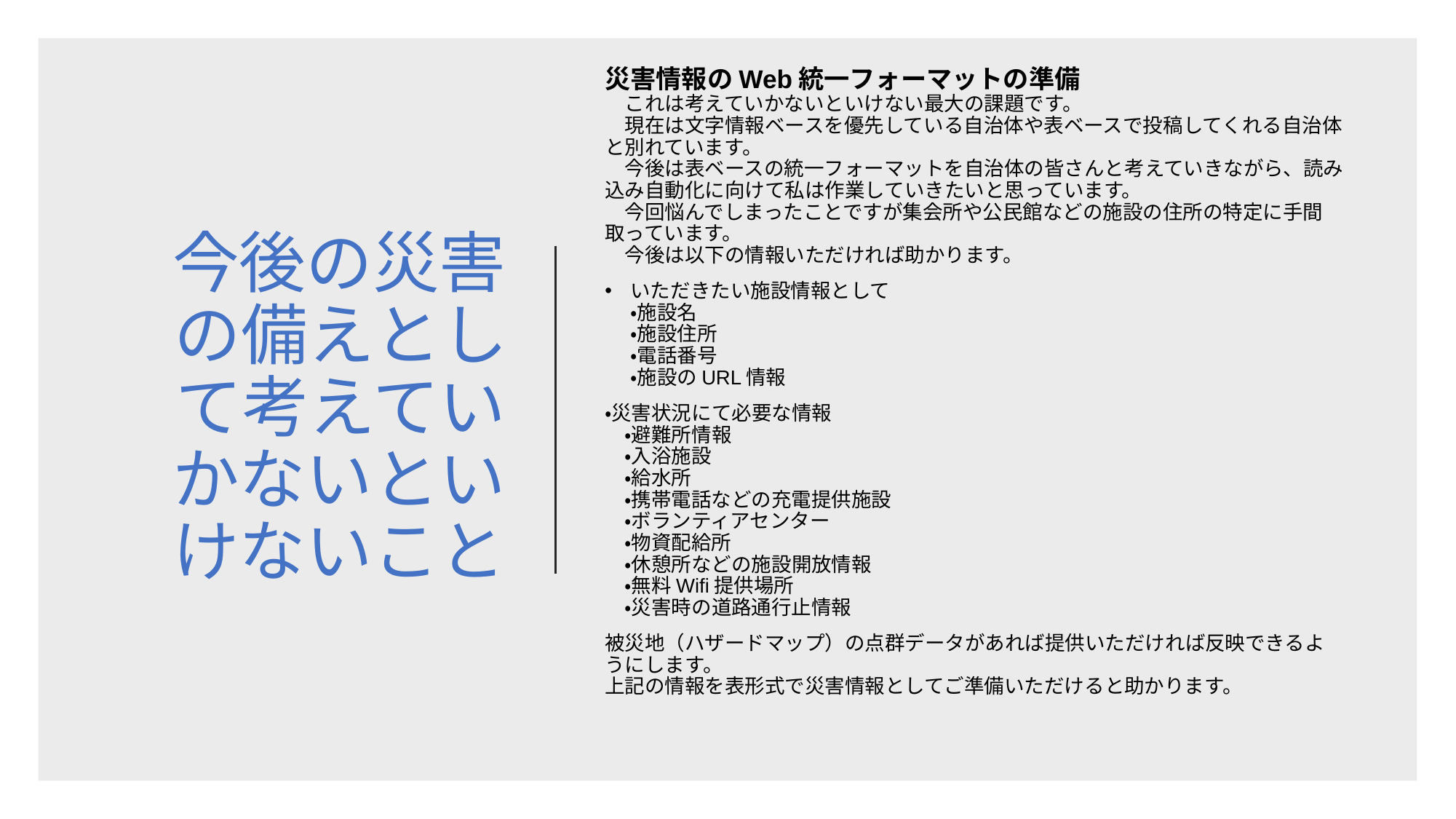

災害情報のWeb統一フォーマットの準備
　これは考えていかないといけない最大の課題です。
　現在は文字情報ベースを優先している自治体や表ベースで投稿してくれる自治体と別れています。
　今後は表ベースの統一フォーマットを自治体の皆さんと考えていきながら、読み込み自動化に向けて私は作業していきたいと思っています。
　今回悩んでしまったことですが集会所や公民館などの施設の住所の特定に手間取っています。
　今後は以下の情報いただければ助かります。
いただきたい施設情報として
・施設名
・施設住所
・電話番号
・施設のURL情報
・災害状況にて必要な情報
　・避難所情報
　・入浴施設
　・給水所
　・携帯電話などの充電提供施設
　・ボランティアセンター
　・物資配給所
　・休憩所などの施設開放情報
　・無料Wifi提供場所
　・災害時の道路通行止情報
被災地（ハザードマップ）の点群データがあれば提供いただければ反映できるようにします。
上記の情報を表形式で災害情報としてご準備いただけると助かります。
# 今後の災害の備えとして考えていかないといけないこと